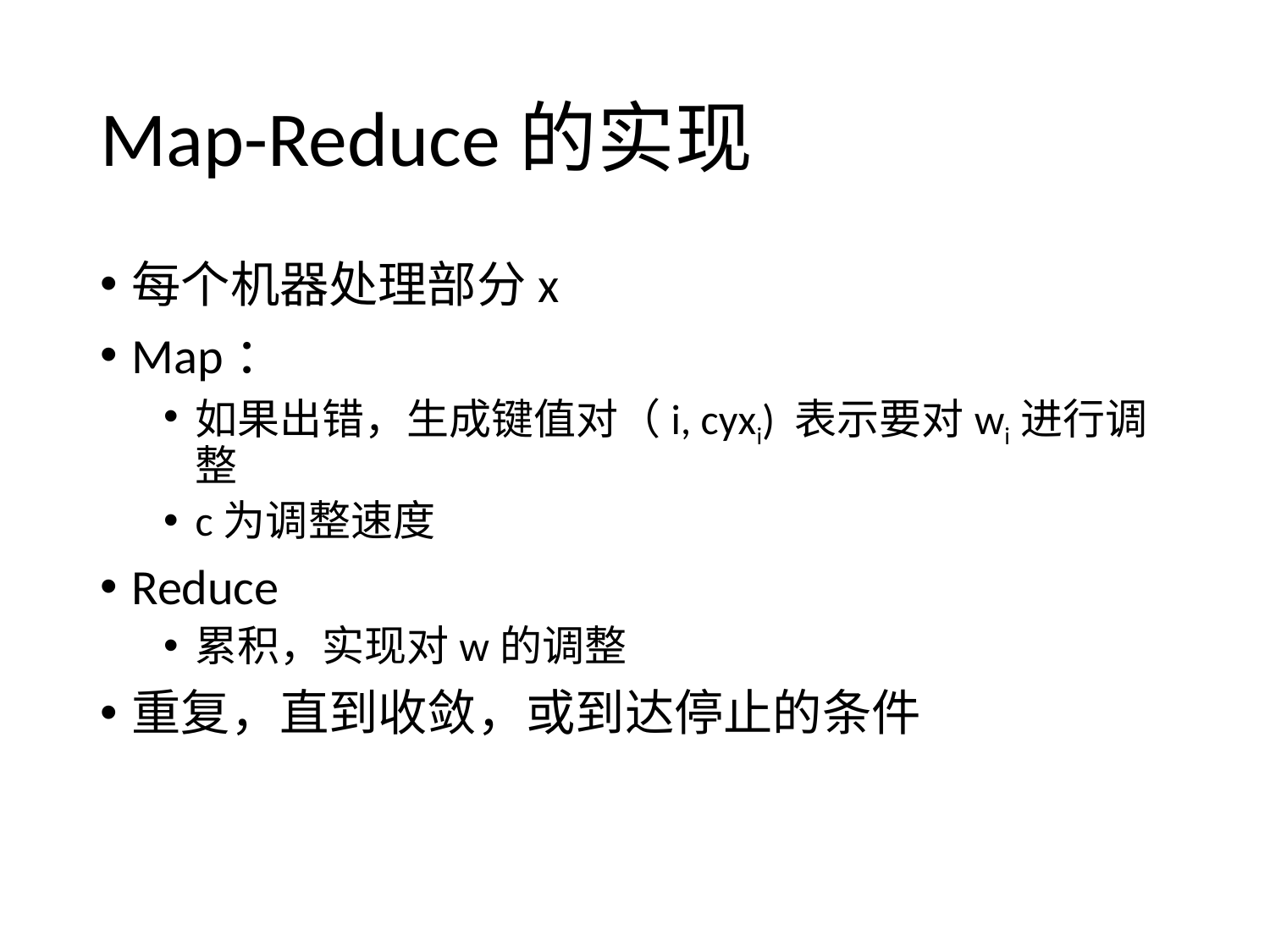

# Map-Reduce的实现
每个机器处理部分x
Map：
如果出错，生成键值对（i, cyxi) 表示要对wi进行调整
c为调整速度
Reduce
累积，实现对w的调整
重复，直到收敛，或到达停止的条件